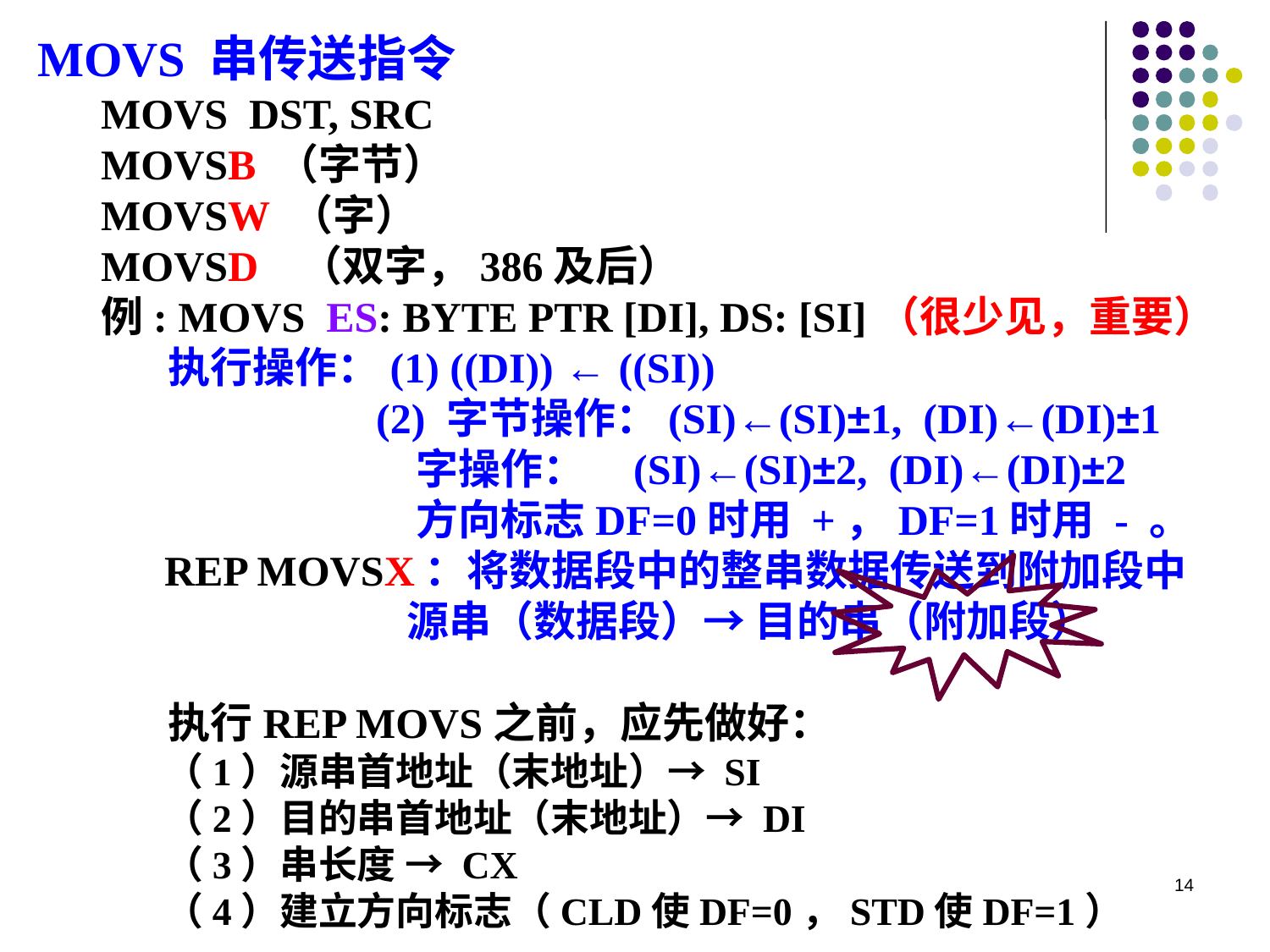

MOVS 串传送指令
MOVS  DST, SRC
MOVSB （字节）
MOVSW （字）
MOVSD   （双字，386及后）
例: MOVS  ES: BYTE PTR [DI], DS: [SI]（很少见，重要）
      执行操作：(1) ((DI)) ← ((SI))
                          (2) 字节操作：(SI)←(SI)±1,  (DI)←(DI)±1
                                字操作：    (SI)←(SI)±2,  (DI)←(DI)±2
                                方向标志DF=0时用 +，DF=1时用 - 。
      REP MOVSX：将数据段中的整串数据传送到附加段中
                               源串（数据段）→ 目的串（附加段）

      执行REP MOVS之前，应先做好：
（1）源串首地址（末地址）→ SI
（2）目的串首地址（末地址）→ DI
（3）串长度 → CX
（4）建立方向标志（CLD使DF=0，STD使DF=1）

14